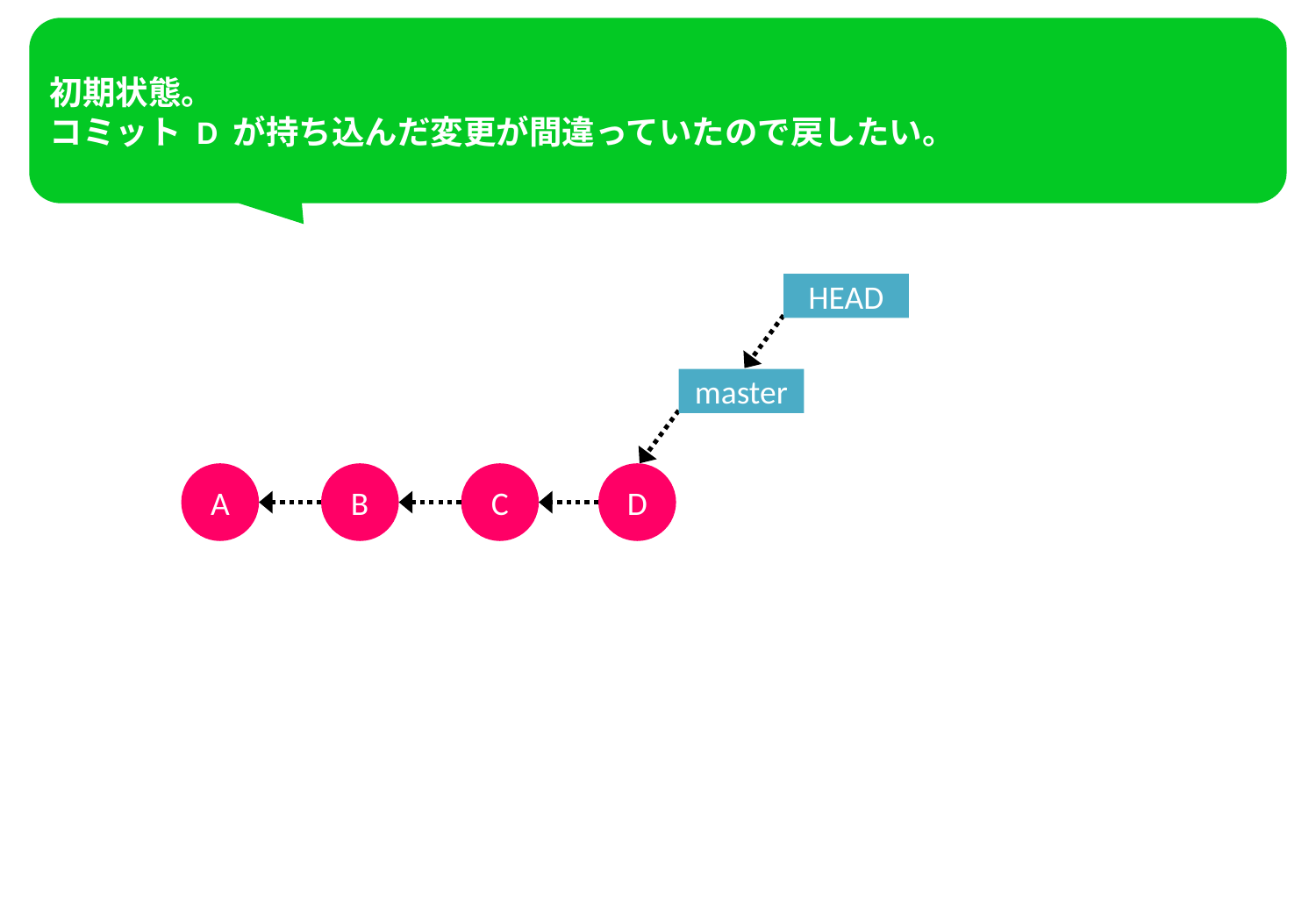

初期状態。
コミット D が持ち込んだ変更が間違っていたので戻したい。

HEAD
master
A
B
C
D